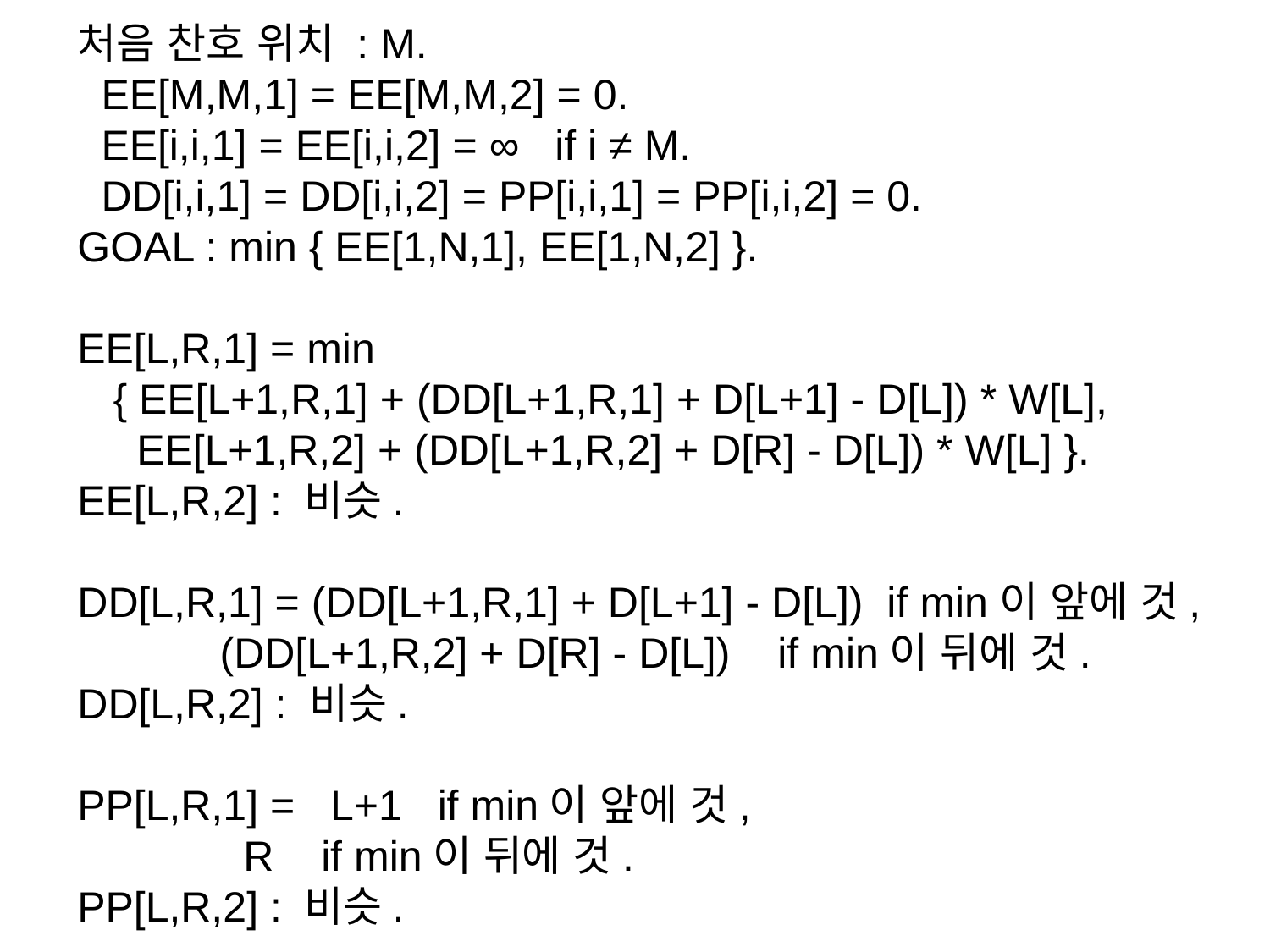

처음 찬호 위치 : M.
  EE[M,M,1] = EE[M,M,2] = 0.
  EE[i,i,1] = EE[i,i,2] = ∞   if i ≠ M.
  DD[i,i,1] = DD[i,i,2] = PP[i,i,1] = PP[i,i,2] = 0.
GOAL : min { EE[1,N,1], EE[1,N,2] }.

EE[L,R,1] = min
   { EE[L+1,R,1] + (DD[L+1,R,1] + D[L+1] - D[L]) * W[L],
     EE[L+1,R,2] + (DD[L+1,R,2] + D[R] - D[L]) * W[L] }.
EE[L,R,2] : 비슷.

DD[L,R,1] = (DD[L+1,R,1] + D[L+1] - D[L])  if min이 앞에 것,
            (DD[L+1,R,2] + D[R] - D[L])    if min이 뒤에 것.
DD[L,R,2] : 비슷.

PP[L,R,1] =   L+1   if min이 앞에 것,
              R    if min이 뒤에 것.
PP[L,R,2] : 비슷.